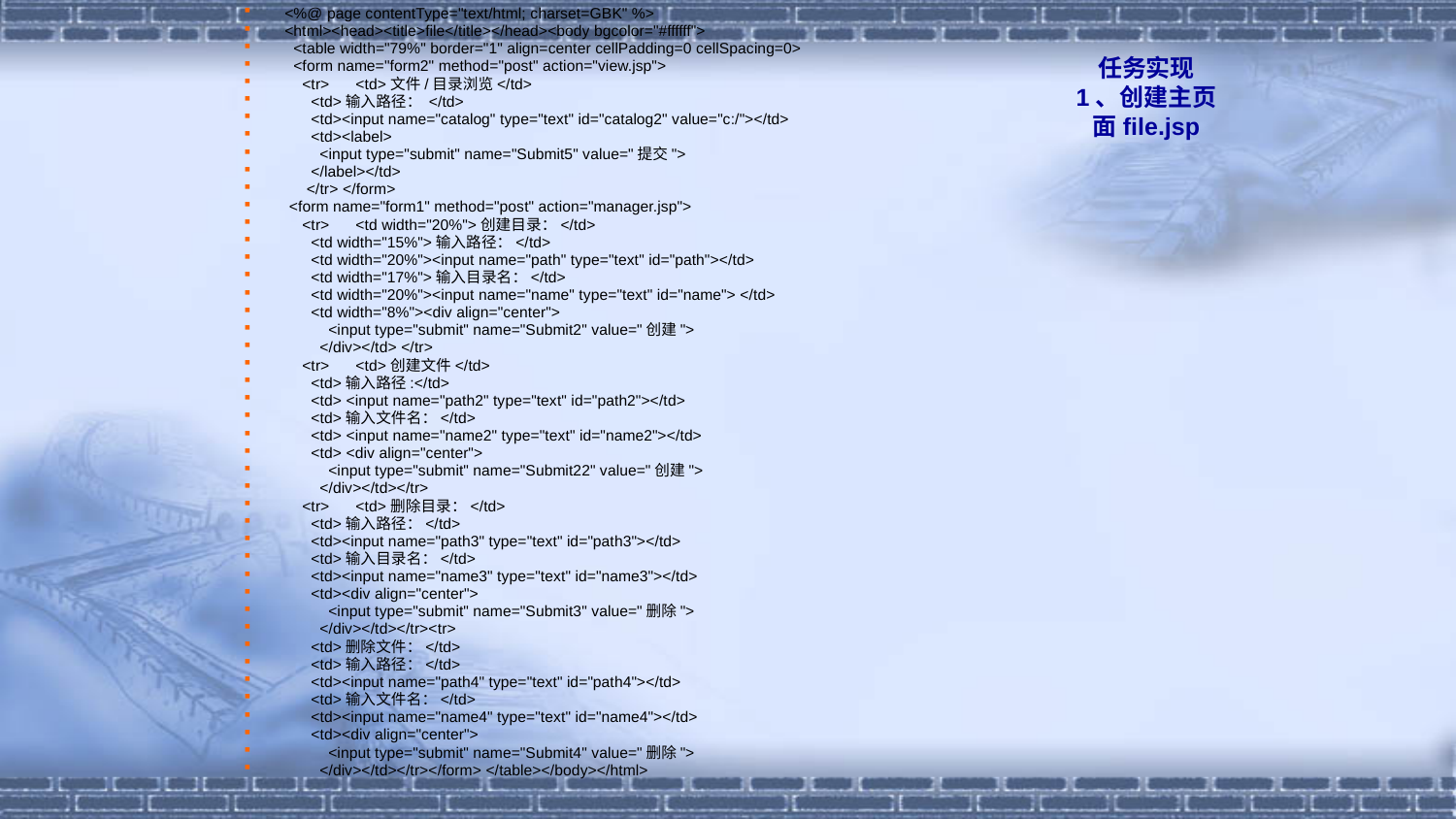

<%@ page contentType="text/html; charset=GBK" %>
<html><head><title>file</title></head><body bgcolor="#ffffff">
  <table width="79%" border="1" align=center cellPadding=0 cellSpacing=0>
  <form name="form2" method="post" action="view.jsp">
    <tr>      <td>文件/目录浏览</td>
      <td>输入路径： </td>
      <td><input name="catalog" type="text" id="catalog2" value="c:/"></td>
      <td><label>
        <input type="submit" name="Submit5" value="提交">
      </label></td>
     </tr> </form>
 <form name="form1" method="post" action="manager.jsp">
    <tr>      <td width="20%">创建目录：</td>
      <td width="15%">输入路径：</td>
      <td width="20%"><input name="path" type="text" id="path"></td>
      <td width="17%">输入目录名：</td>
      <td width="20%"><input name="name" type="text" id="name"> </td>
      <td width="8%"><div align="center">
          <input type="submit" name="Submit2" value="创建">
        </div></td> </tr>
    <tr>      <td>创建文件</td>
      <td>输入路径:</td>
      <td> <input name="path2" type="text" id="path2"></td>
      <td>输入文件名：</td>
      <td> <input name="name2" type="text" id="name2"></td>
      <td> <div align="center">
          <input type="submit" name="Submit22" value="创建">
        </div></td></tr>
    <tr>      <td>删除目录：</td>
      <td>输入路径：</td>
      <td><input name="path3" type="text" id="path3"></td>
      <td>输入目录名：</td>
      <td><input name="name3" type="text" id="name3"></td>
      <td><div align="center">
          <input type="submit" name="Submit3" value="删除">
        </div></td></tr><tr>
      <td>删除文件：</td>
      <td>输入路径：</td>
      <td><input name="path4" type="text" id="path4"></td>
      <td>输入文件名：</td>
      <td><input name="name4" type="text" id="name4"></td>
      <td><div align="center">
          <input type="submit" name="Submit4" value="删除">
        </div></td></tr></form> </table></body></html>

# 任务实现 1、创建主页面file.jsp